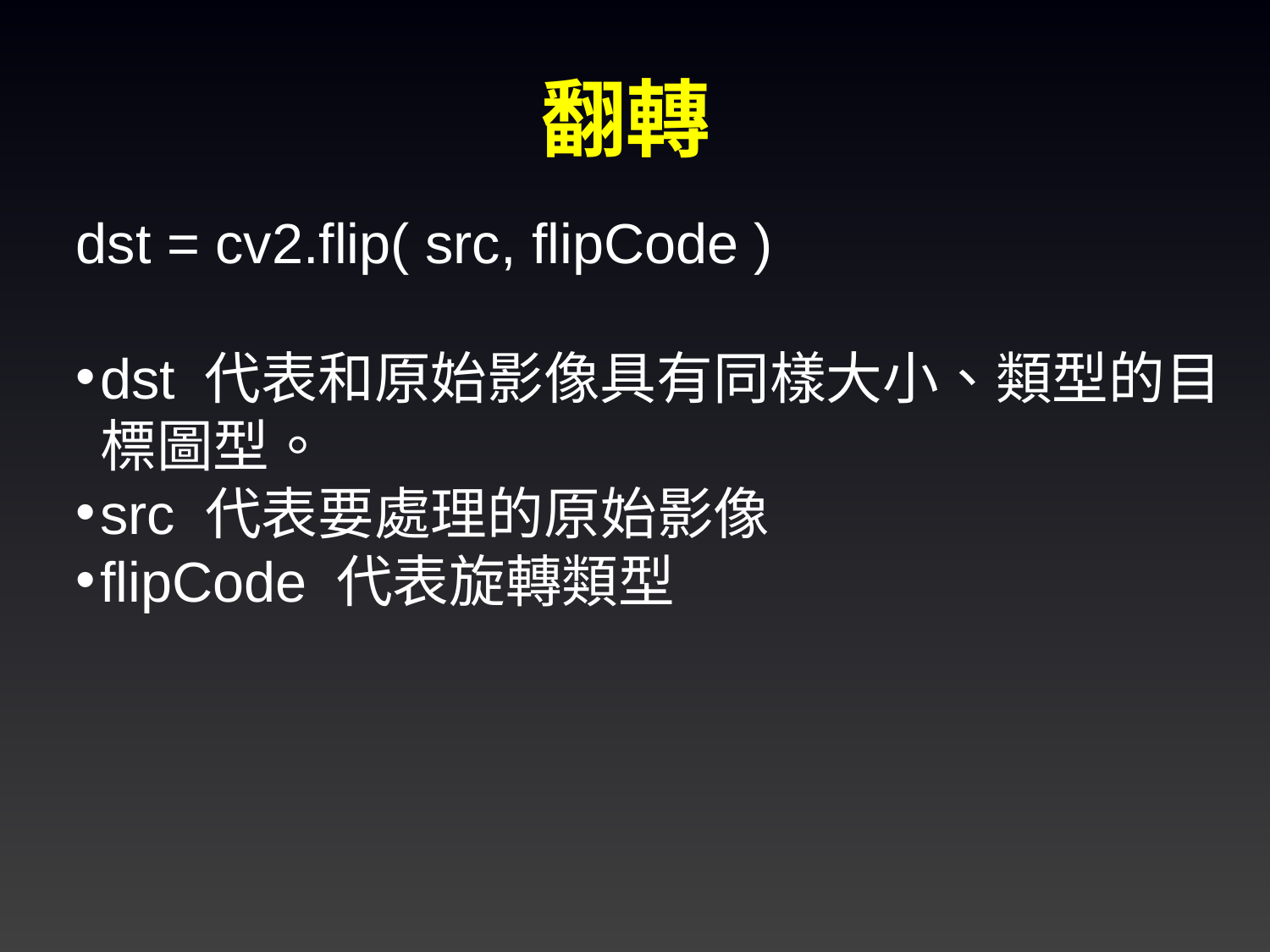

翻轉
dst = cv2.flip( src, flipCode )

dst 代表和原始影像具有同樣大小、類型的目標圖型。
src 代表要處理的原始影像
flipCode 代表旋轉類型